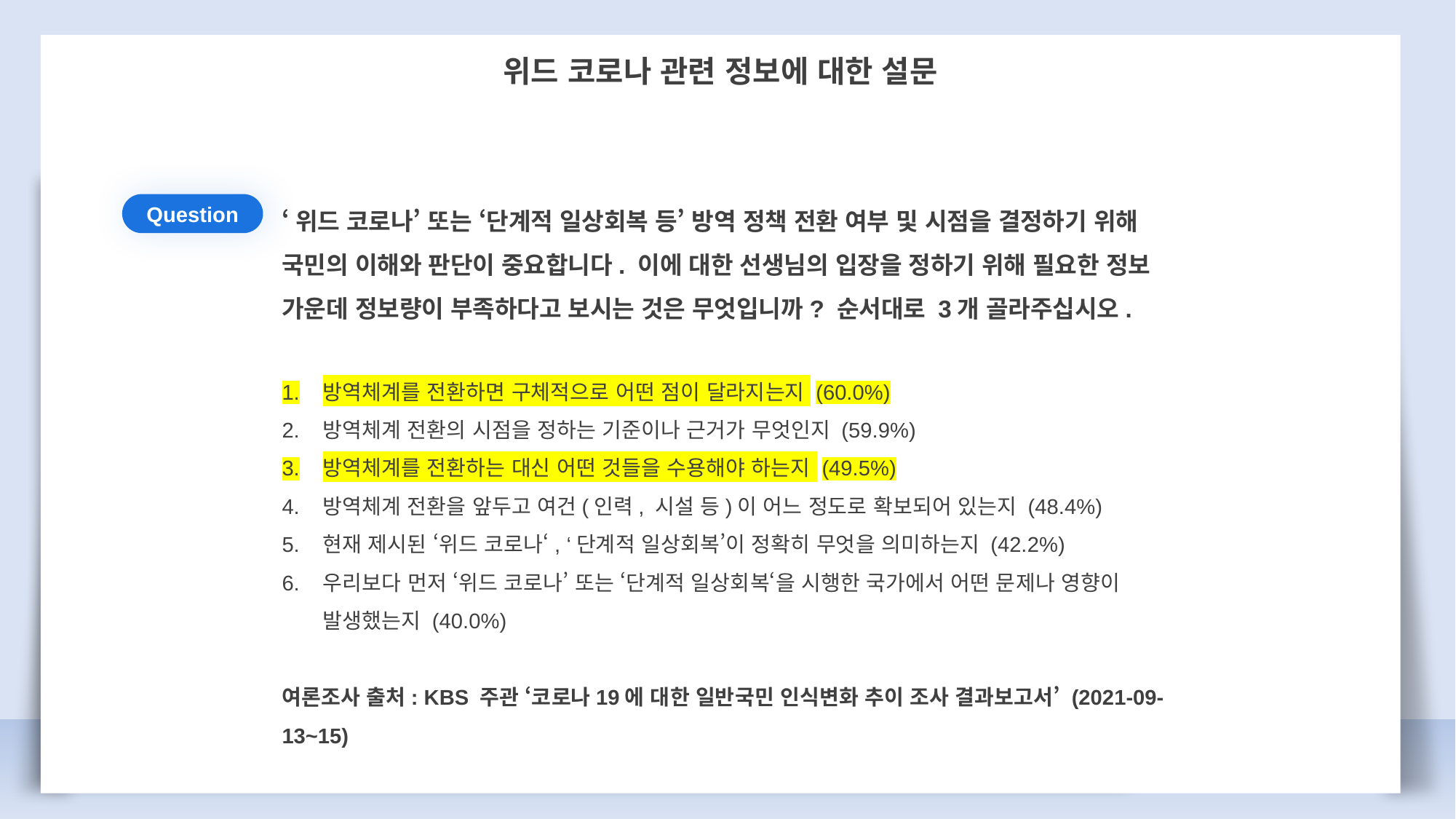

위드 코로나 관련 정보에 대한 설문

‘위드 코로나’ 또는 ‘단계적 일상회복 등’ 방역 정책 전환 여부 및 시점을 결정하기 위해
국민의 이해와 판단이 중요합니다. 이에 대한 선생님의 입장을 정하기 위해 필요한 정보
가운데 정보량이 부족하다고 보시는 것은 무엇입니까? 순서대로 3개 골라주십시오.

방역체계를 전환하면 구체적으로 어떤 점이 달라지는지 (60.0%)
방역체계 전환의 시점을 정하는 기준이나 근거가 무엇인지 (59.9%)
방역체계를 전환하는 대신 어떤 것들을 수용해야 하는지 (49.5%)
방역체계 전환을 앞두고 여건(인력, 시설 등)이 어느 정도로 확보되어 있는지 (48.4%)
현재 제시된 ‘위드 코로나‘, ‘단계적 일상회복’이 정확히 무엇을 의미하는지 (42.2%)
우리보다 먼저 ‘위드 코로나’ 또는 ‘단계적 일상회복‘을 시행한 국가에서 어떤 문제나 영향이 발생했는지 (40.0%)

여론조사 출처: KBS 주관 ‘코로나19에 대한 일반국민 인식변화 추이 조사 결과보고서’ (2021-09-13~15)

Question